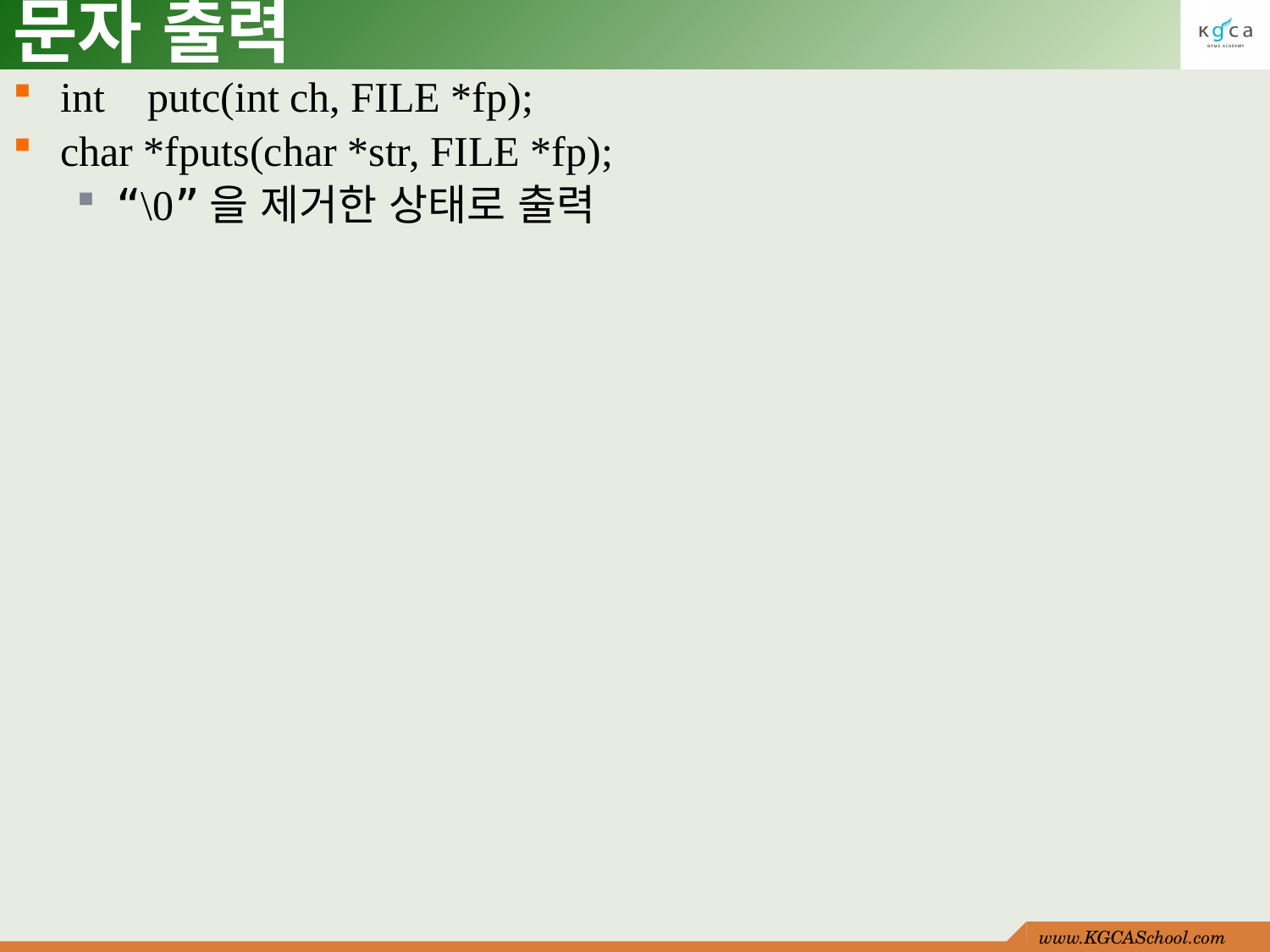

# 문자 출력
int    putc(int ch, FILE *fp);
char *fputs(char *str, FILE *fp);
“\0”을 제거한 상태로 출력